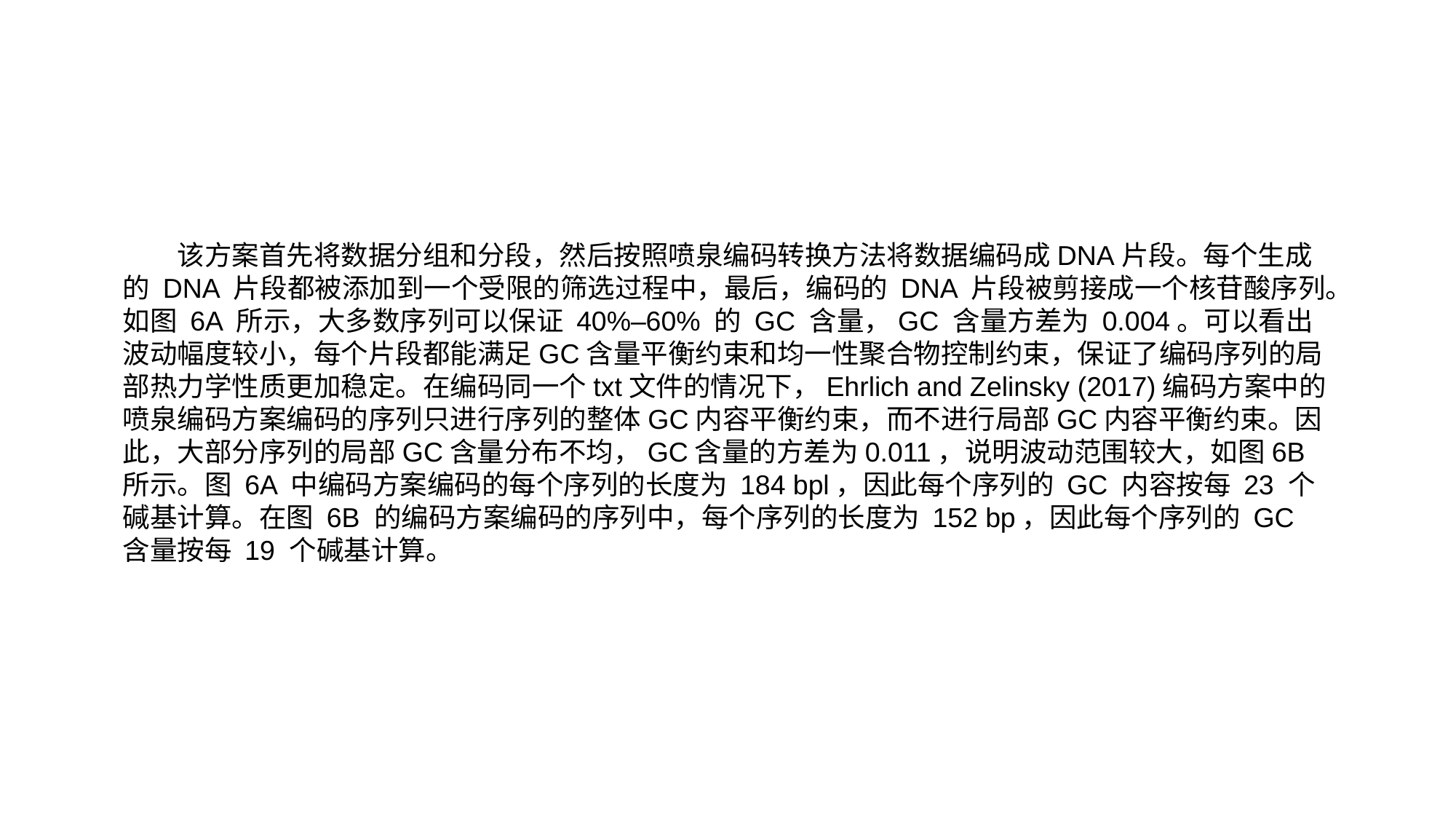

该方案首先将数据分组和分段，然后按照喷泉编码转换方法将数据编码成DNA片段。每个生成的 DNA 片段都被添加到一个受限的筛选过程中，最后，编码的 DNA 片段被剪接成一个核苷酸序列。如图 6A 所示，大多数序列可以保证 40%–60% 的 GC 含量，GC 含量方差为 0.004。可以看出波动幅度较小，每个片段都能满足GC含量平衡约束和均一性聚合物控制约束，保证了编码序列的局部热力学性质更加稳定。在编码同一个txt文件的情况下，Ehrlich and Zelinsky (2017)编码方案中的喷泉编码方案编码的序列只进​​行序列的整体GC内容平衡约束，而不进行局部GC内容平衡约束。因此，大部分序列的局部GC含量分布不均，GC含量的方差为0.011，说明波动范围较大，如图6B所示。图 6A 中编码方案编码的每个序列的长度为 184 bpl，因此每个序列的 GC 内容按每 23 个碱基计算。在图 6B 的编码方案编码的序列中，每个序列的长度为 152 bp，因此每个序列的 GC 含量按每 19 个碱基计算。